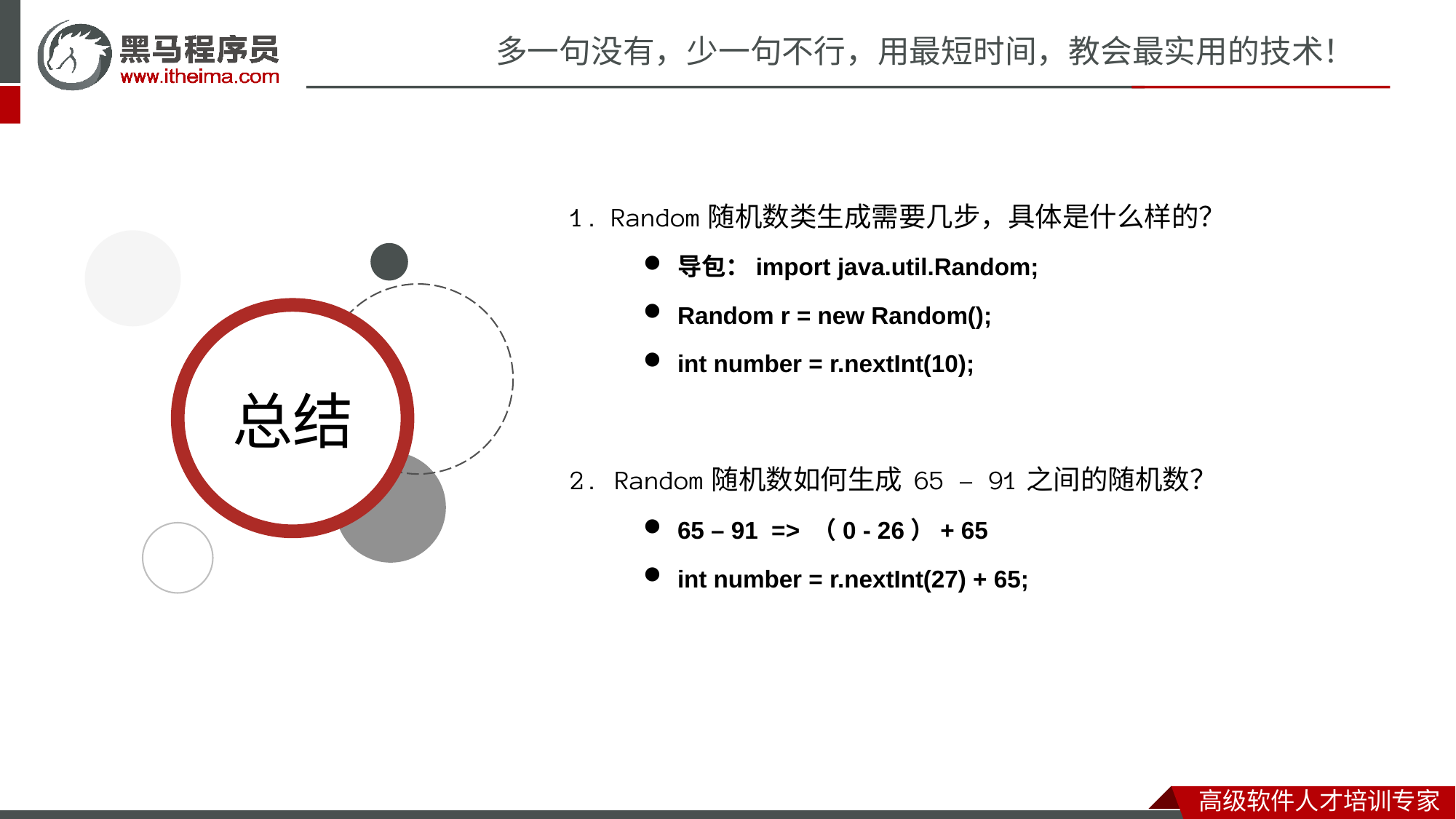

Random随机数类生成需要几步，具体是什么样的？
导包：import java.util.Random;
Random r = new Random();
int number = r.nextInt(10);

2. Random随机数如何生成 65 – 91之间的随机数？
65 – 91  => （0 - 26）+ 65
int number = r.nextInt(27) + 65;